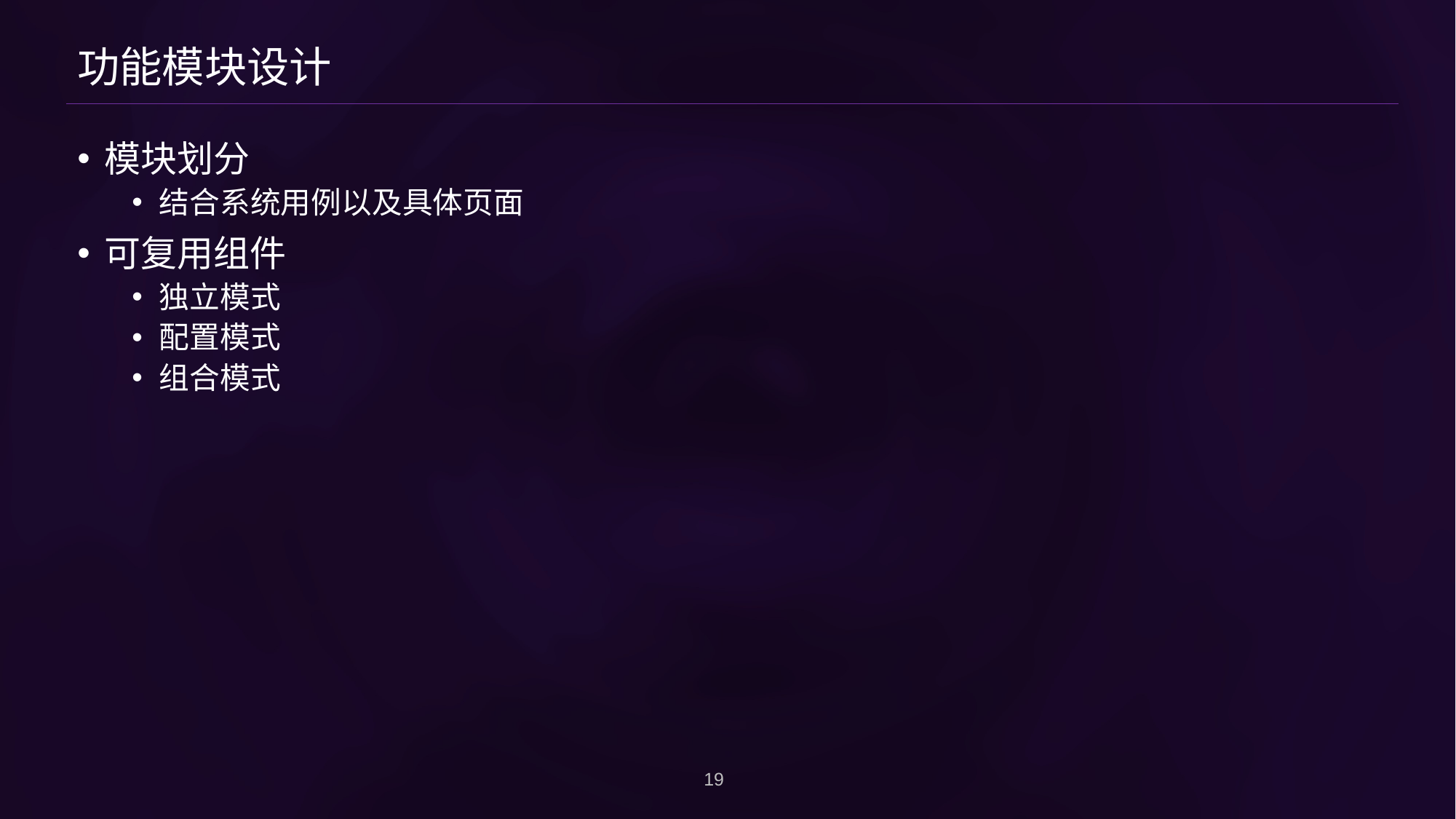

# 功能模块设计
模块划分
结合系统用例以及具体页面
可复用组件
独立模式
配置模式
组合模式
19